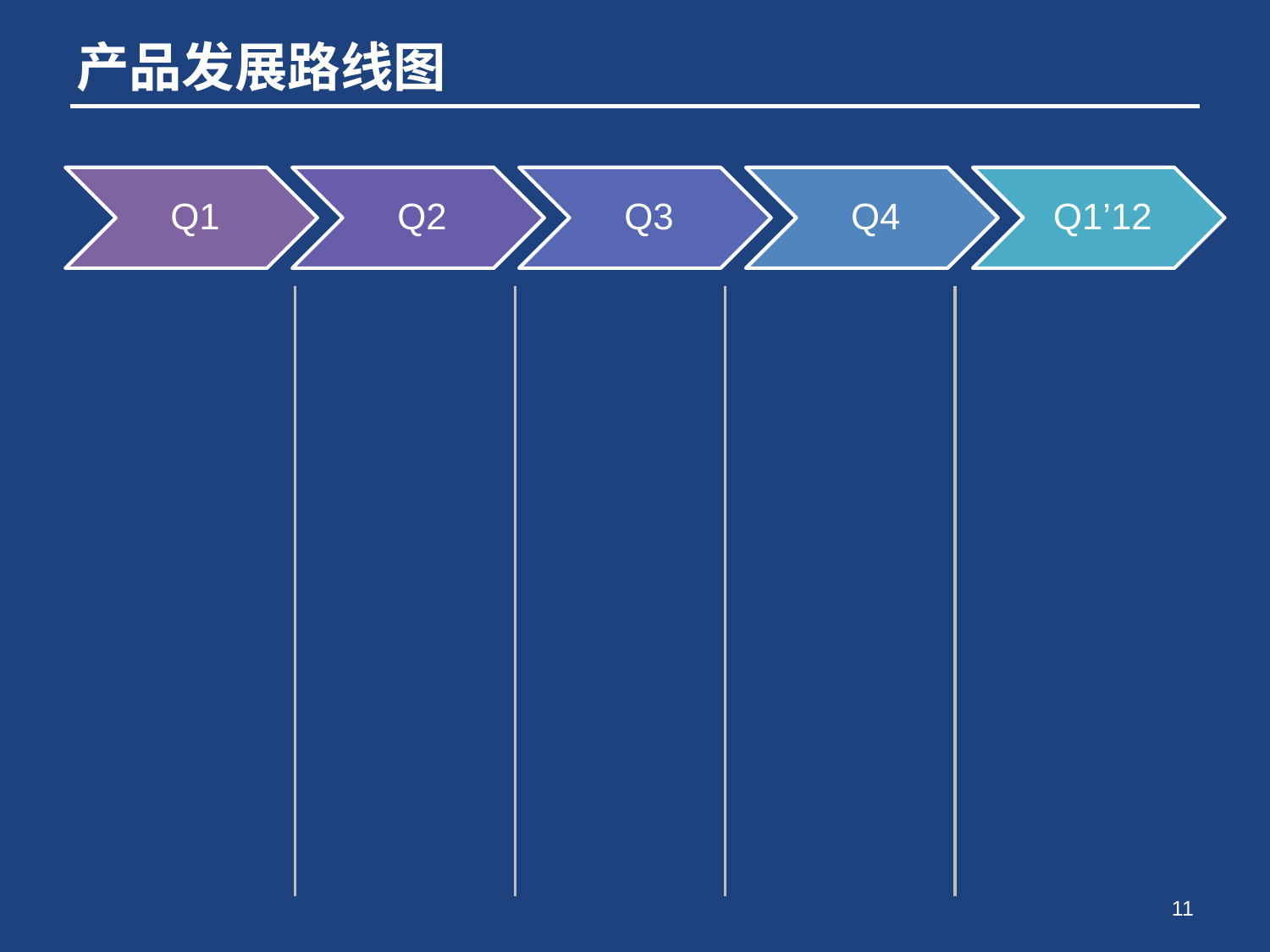

产品发展路线图
Q1
Q2
Q3
Q4
Q1’12
11